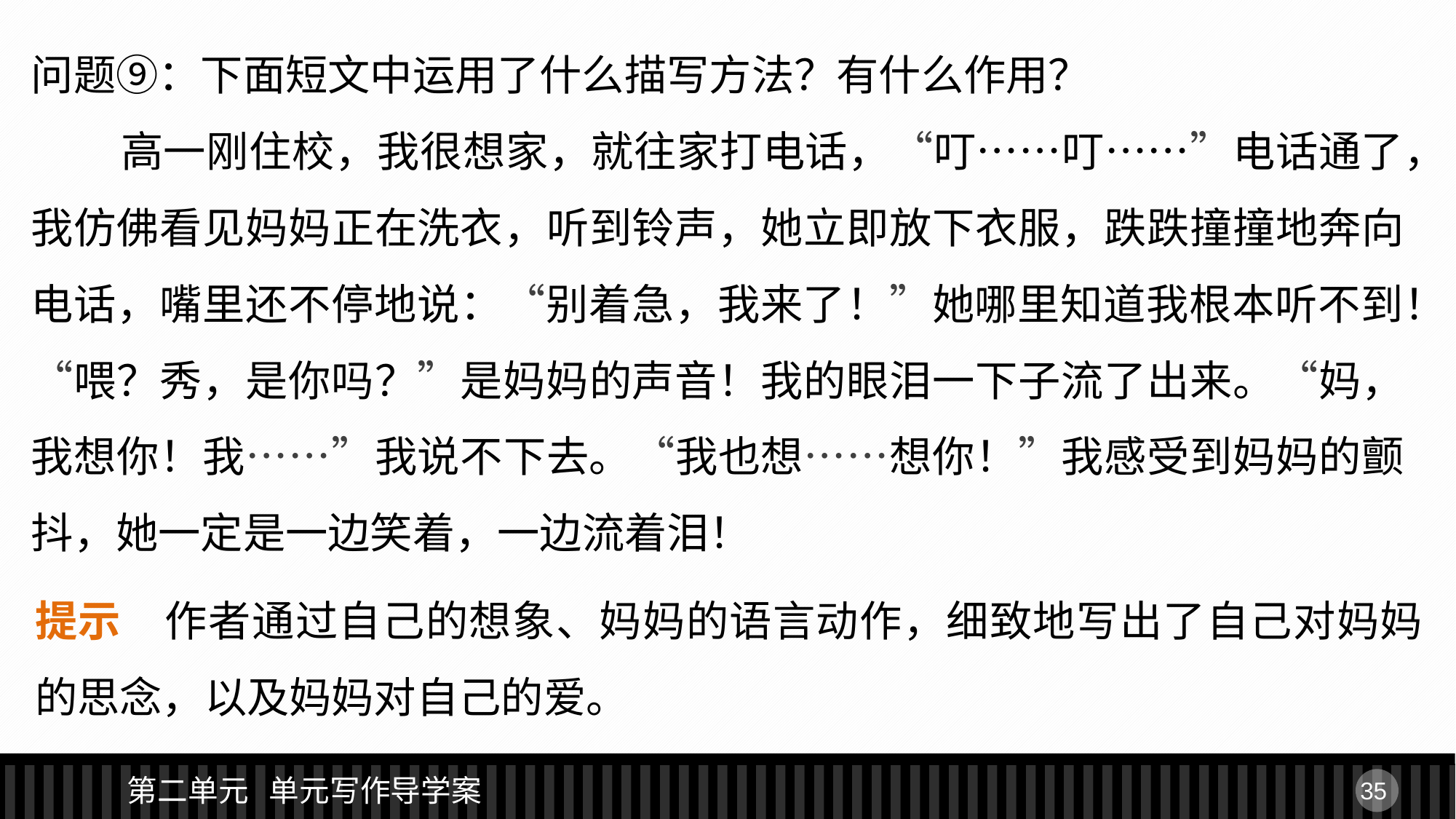

问题⑨：下面短文中运用了什么描写方法？有什么作用？
        高一刚住校，我很想家，就往家打电话，“叮……叮……”电话通了，我仿佛看见妈妈正在洗衣，听到铃声，她立即放下衣服，跌跌撞撞地奔向电话，嘴里还不停地说：“别着急，我来了！”她哪里知道我根本听不到！“喂？秀，是你吗？”是妈妈的声音！我的眼泪一下子流了出来。“妈，我想你！我……”我说不下去。“我也想……想你！”我感受到妈妈的颤抖，她一定是一边笑着，一边流着泪！
提示　作者通过自己的想象、妈妈的语言动作，细致地写出了自己对妈妈的思念，以及妈妈对自己的爱。